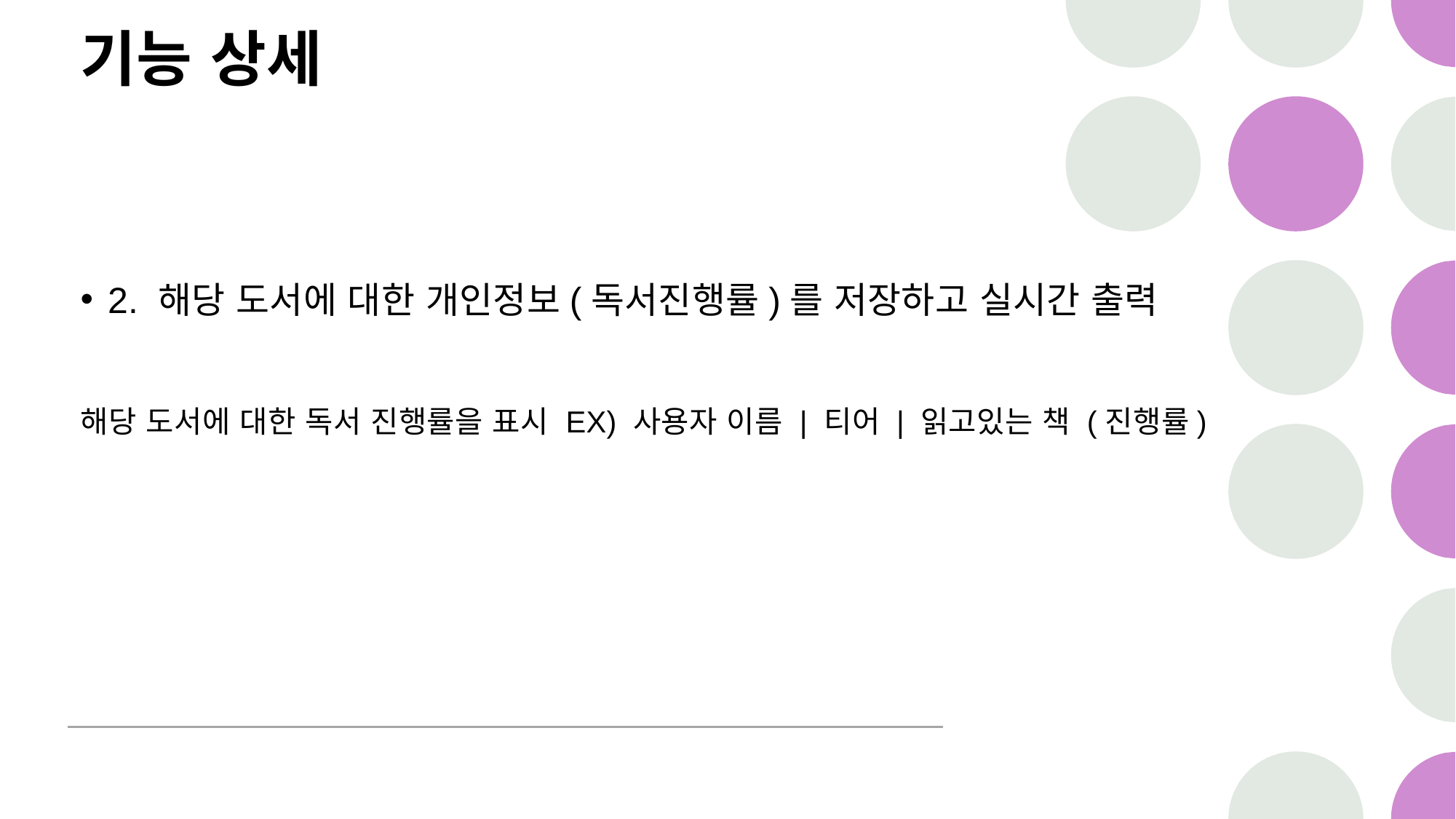

# 기능 상세
2. 해당 도서에 대한 개인정보(독서진행률)를 저장하고 실시간 출력

해당 도서에 대한 독서 진행률을 표시 EX) 사용자 이름 | 티어 | 읽고있는 책 (진행률)